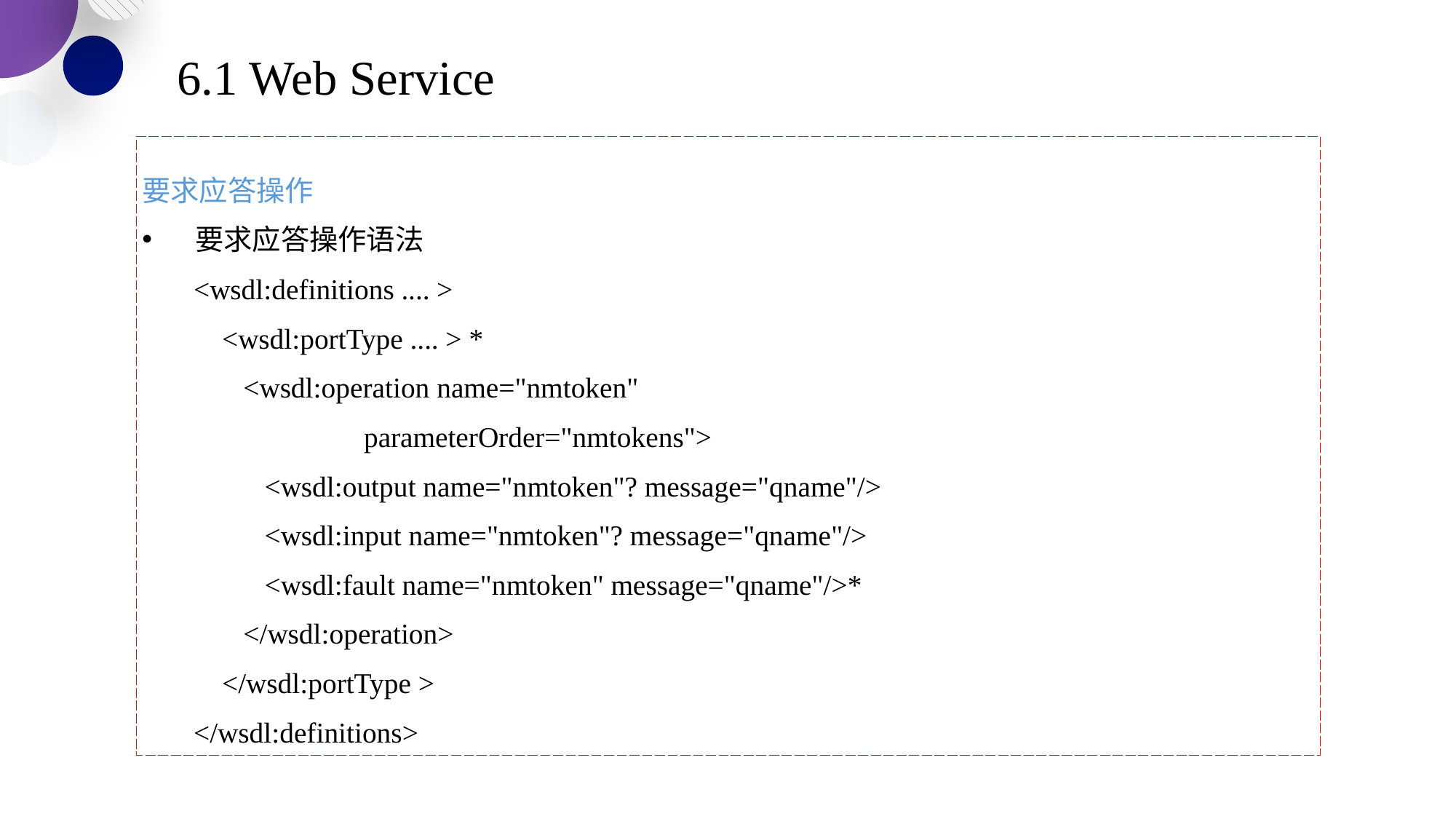

# 6.1 Web Service

要求应答操作
要求应答操作语法
<wsdl:definitions .... >
    <wsdl:portType .... > *
       <wsdl:operation name="nmtoken"
                        parameterOrder="nmtokens">
          <wsdl:output name="nmtoken"? message="qname"/>
          <wsdl:input name="nmtoken"? message="qname"/>
          <wsdl:fault name="nmtoken" message="qname"/>*
       </wsdl:operation>
    </wsdl:portType >
</wsdl:definitions>